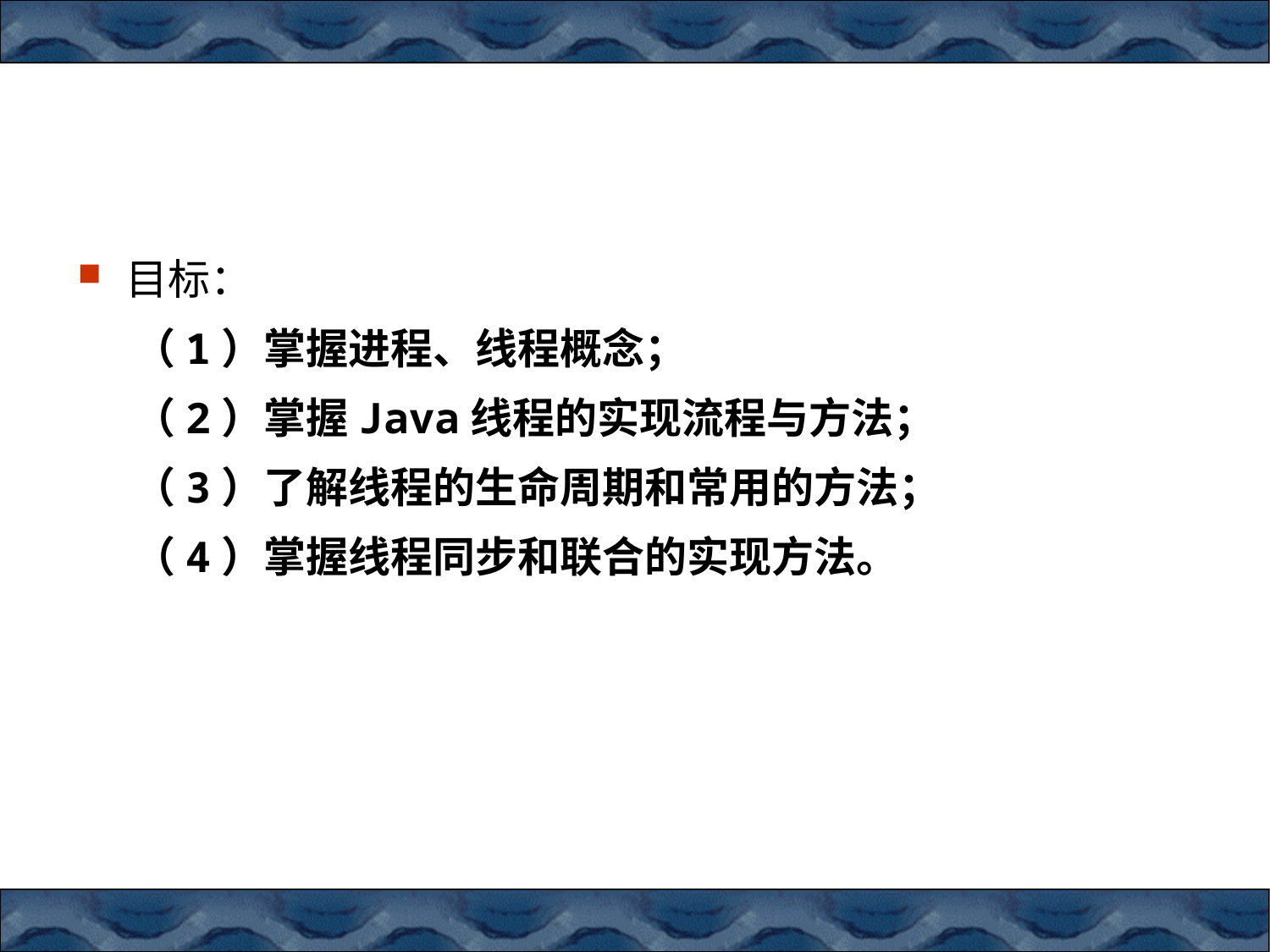

#
目标：
（1）掌握进程、线程概念；
（2）掌握Java线程的实现流程与方法；
（3）了解线程的生命周期和常用的方法；
（4）掌握线程同步和联合的实现方法。